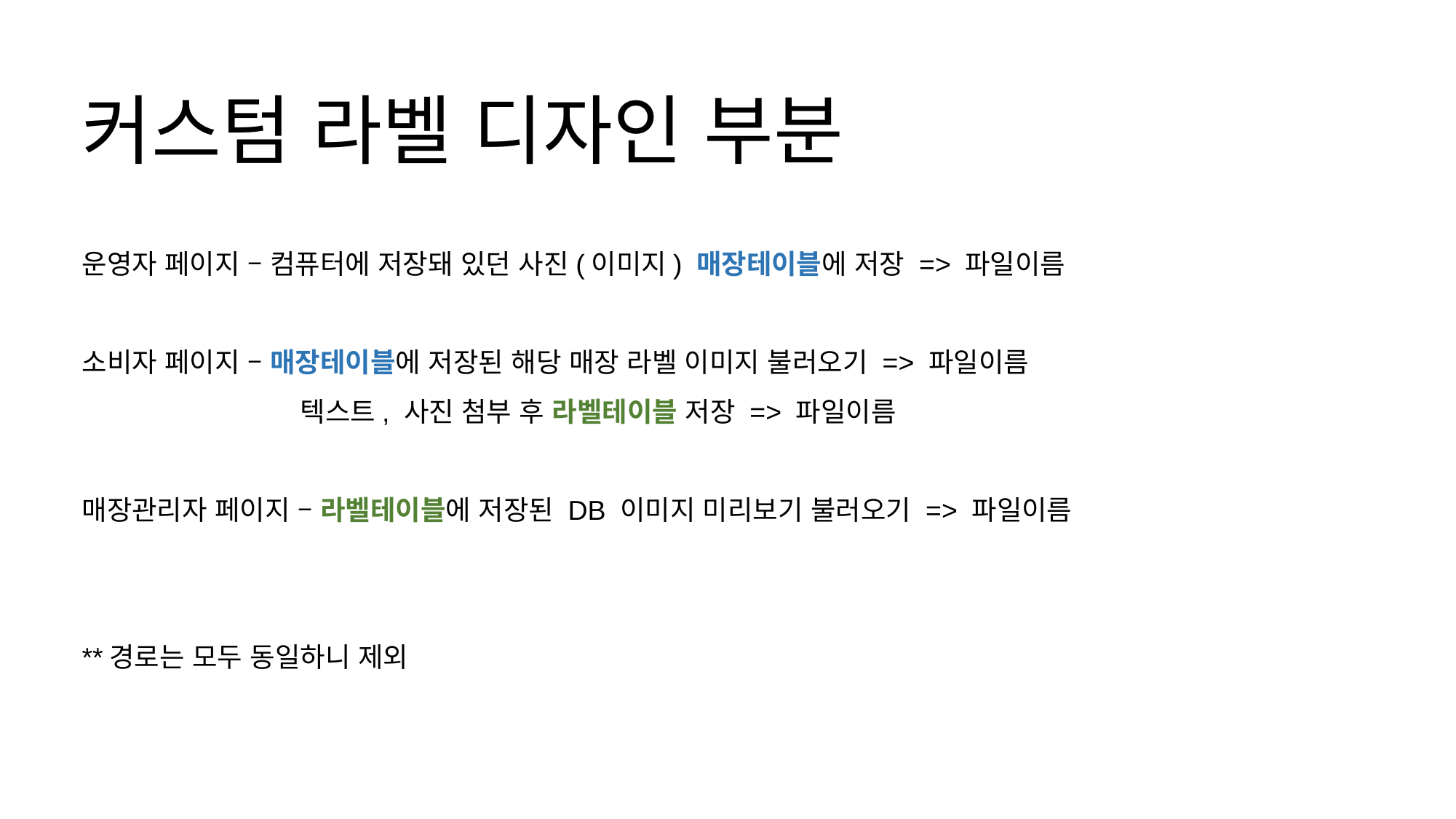

커스텀 라벨 디자인 부분
운영자 페이지 – 컴퓨터에 저장돼 있던 사진(이미지) 매장테이블에 저장 => 파일이름

소비자 페이지 – 매장테이블에 저장된 해당 매장 라벨 이미지 불러오기 => 파일이름
		텍스트, 사진 첨부 후 라벨테이블 저장 => 파일이름

매장관리자 페이지 – 라벨테이블에 저장된 DB 이미지 미리보기 불러오기 => 파일이름

**경로는 모두 동일하니 제외